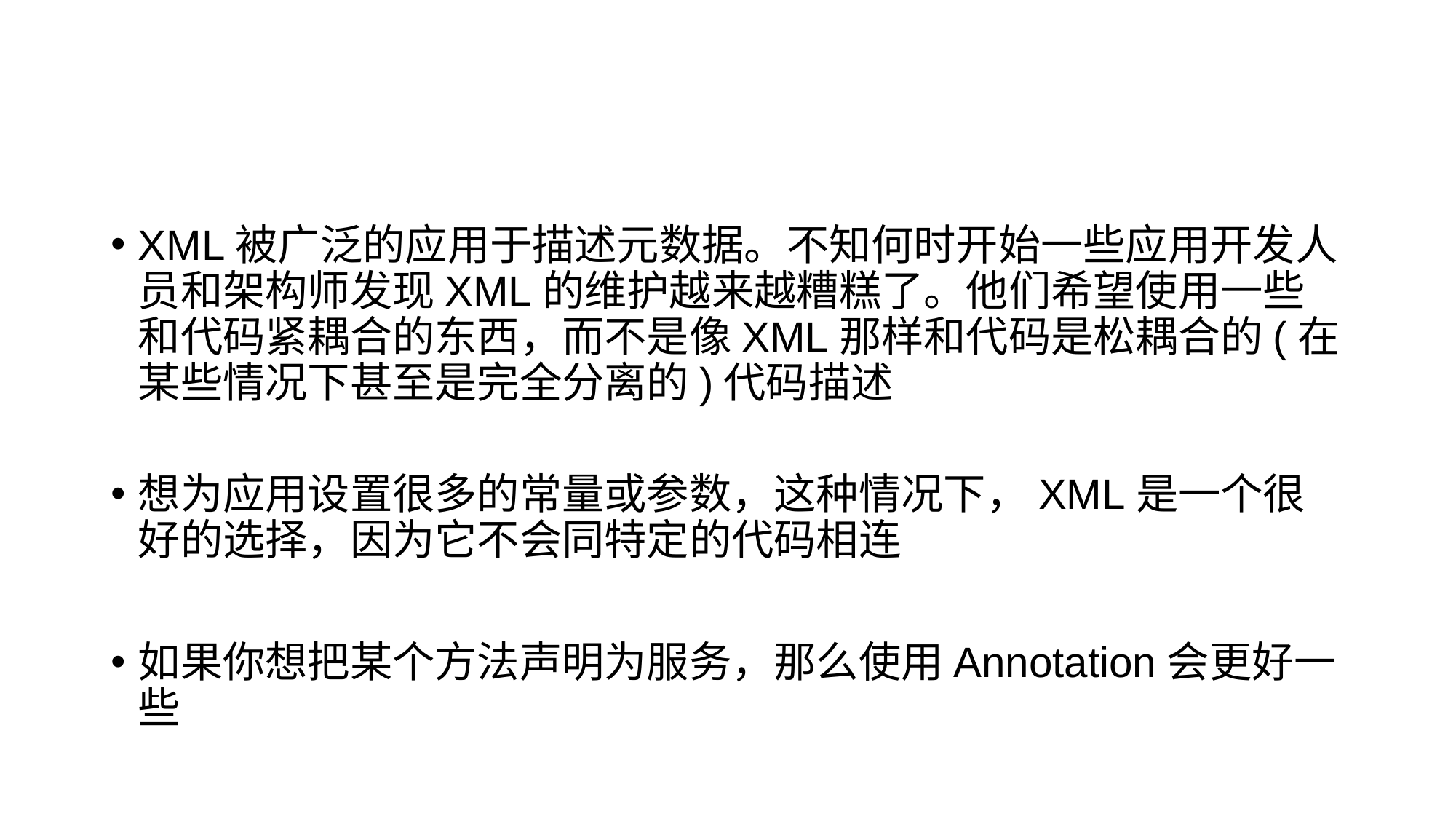

#
XML被广泛的应用于描述元数据。不知何时开始一些应用开发人员和架构师发现XML的维护越来越糟糕了。他们希望使用一些和代码紧耦合的东西，而不是像XML那样和代码是松耦合的(在某些情况下甚至是完全分离的)代码描述
想为应用设置很多的常量或参数，这种情况下，XML是一个很好的选择，因为它不会同特定的代码相连

如果你想把某个方法声明为服务，那么使用Annotation会更好一些